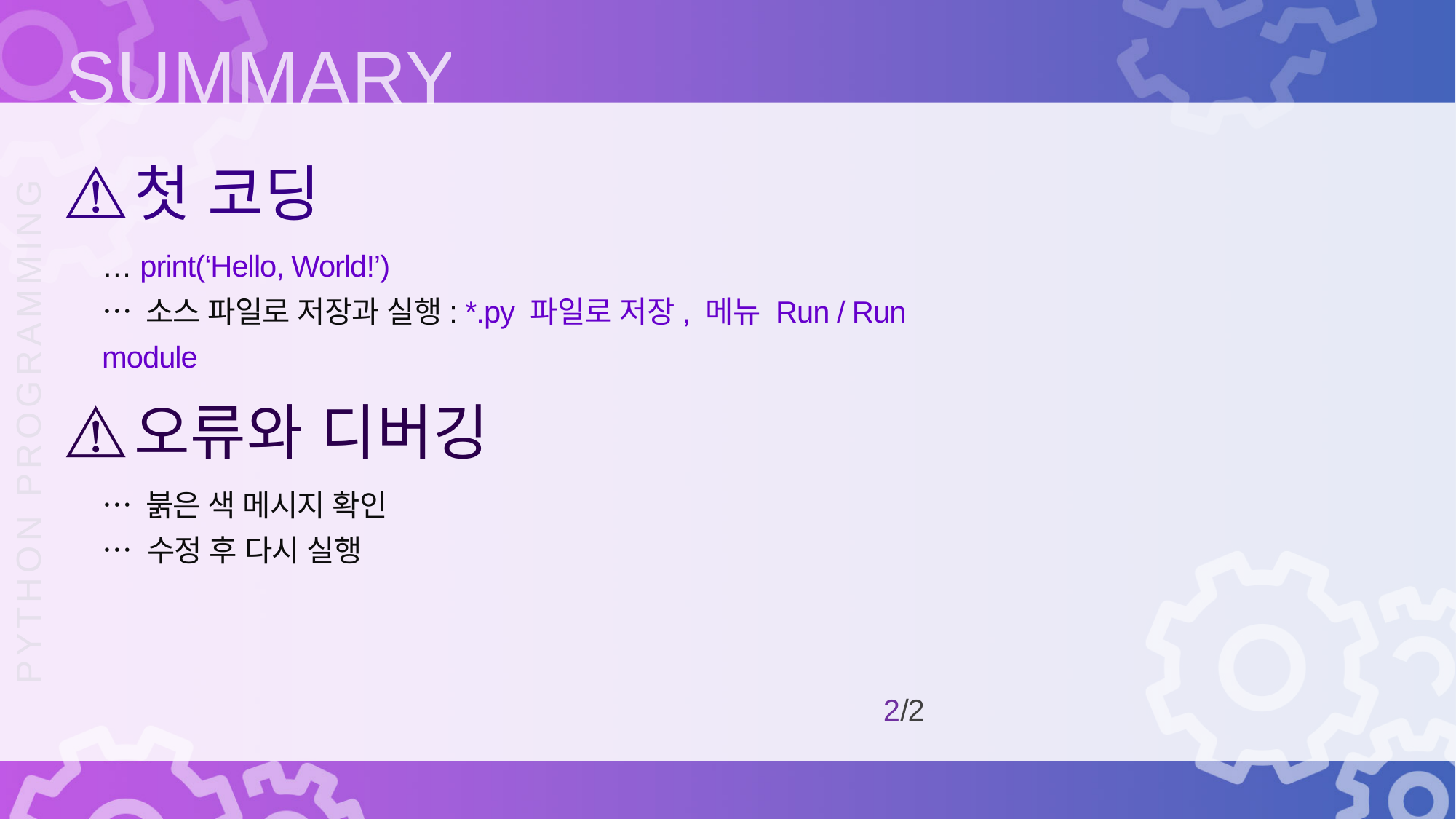

첫 코딩
… print(‘Hello, World!’)
… 소스 파일로 저장과 실행: *.py 파일로 저장, 메뉴 Run / Run module
오류와 디버깅
… 붉은 색 메시지 확인
… 수정 후 다시 실행
2/2